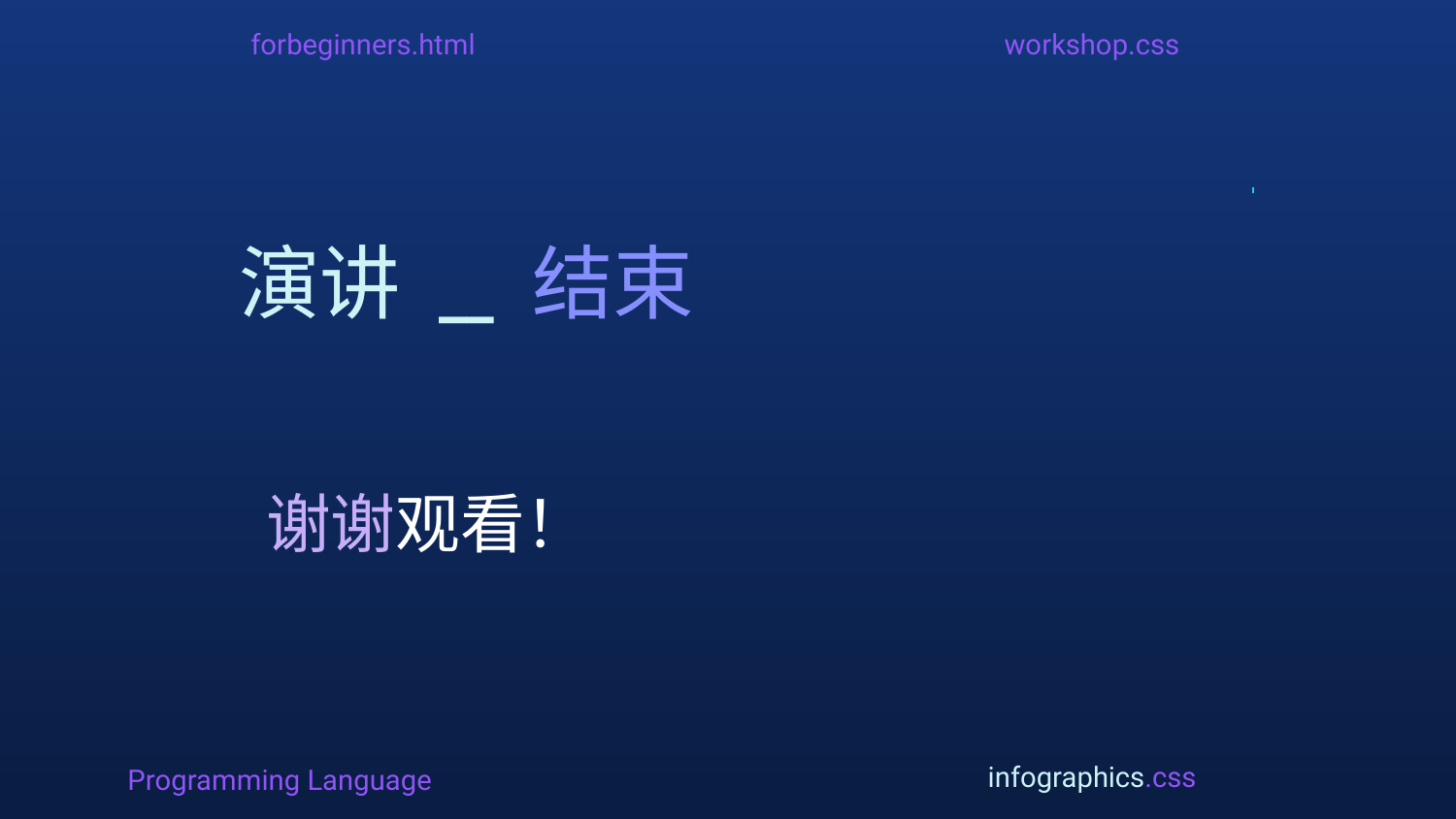

forbeginners.html
workshop.css
# 演讲 __ 结束

谢谢观看！
Programming Language
infographics.css